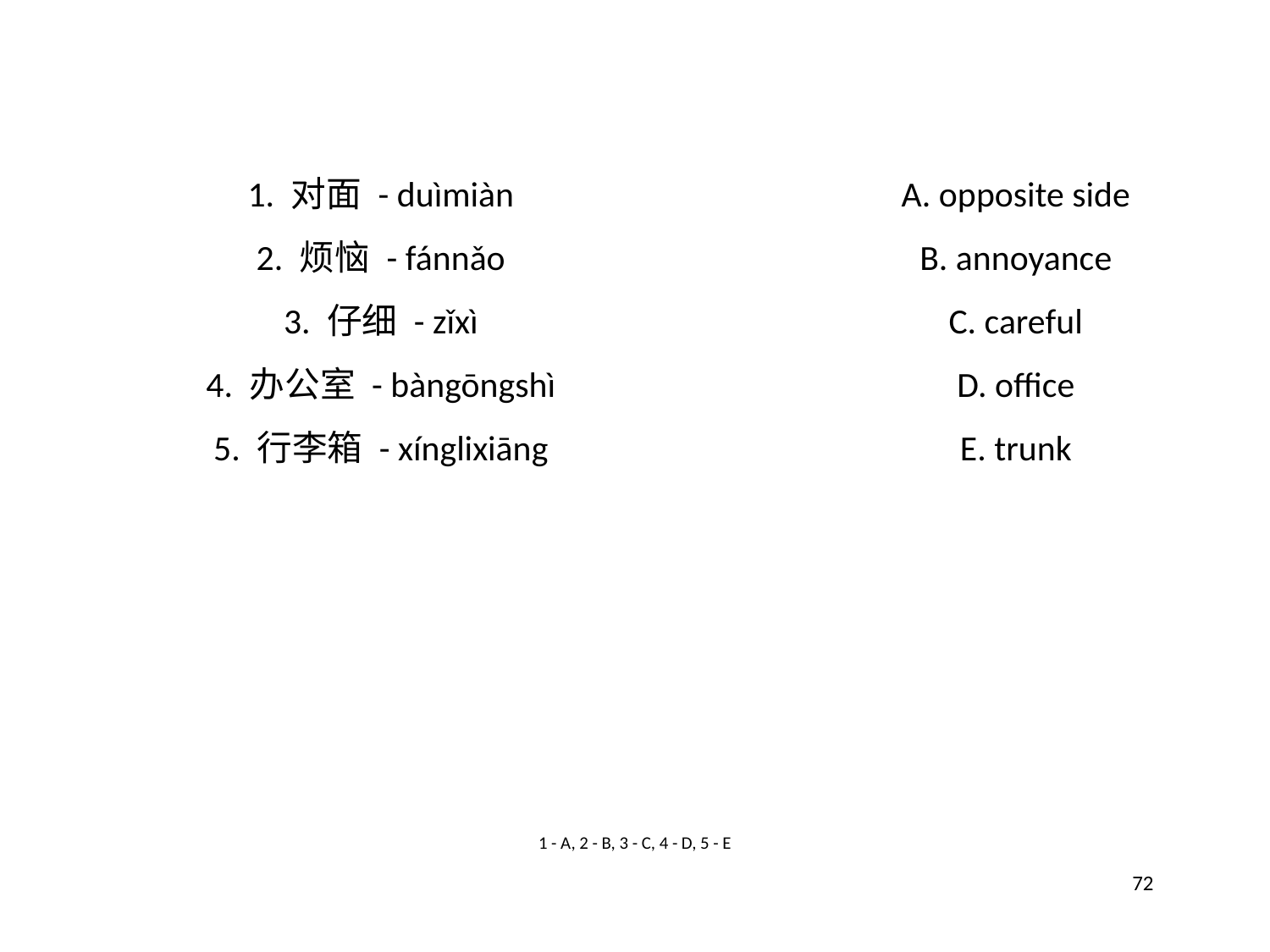

1. 对面 - duìmiàn

A. opposite side

2. 烦恼 - fánnǎo

B. annoyance

3. 仔细 - zǐxì

C. careful

4. 办公室 - bàngōngshì

D. office

5. 行李箱 - xínglixiāng

E. trunk
1 - A, 2 - B, 3 - C, 4 - D, 5 - E

72